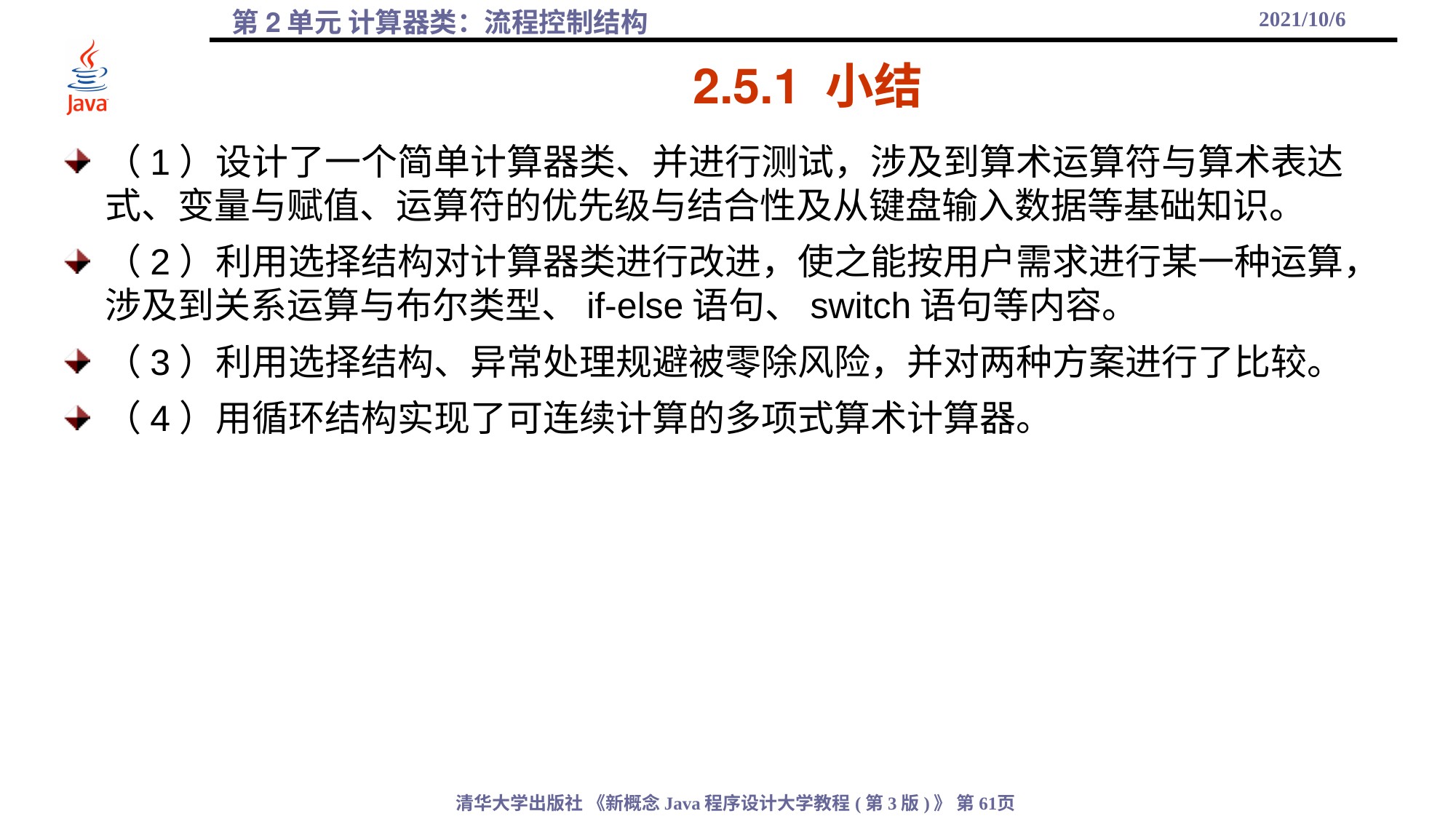

2021/10/6
# 2.5.1 小结
（1）设计了一个简单计算器类、并进行测试，涉及到算术运算符与算术表达式、变量与赋值、运算符的优先级与结合性及从键盘输入数据等基础知识。
（2）利用选择结构对计算器类进行改进，使之能按用户需求进行某一种运算，涉及到关系运算与布尔类型、if-else语句、switch语句等内容。
（3）利用选择结构、异常处理规避被零除风险，并对两种方案进行了比较。
（4）用循环结构实现了可连续计算的多项式算术计算器。